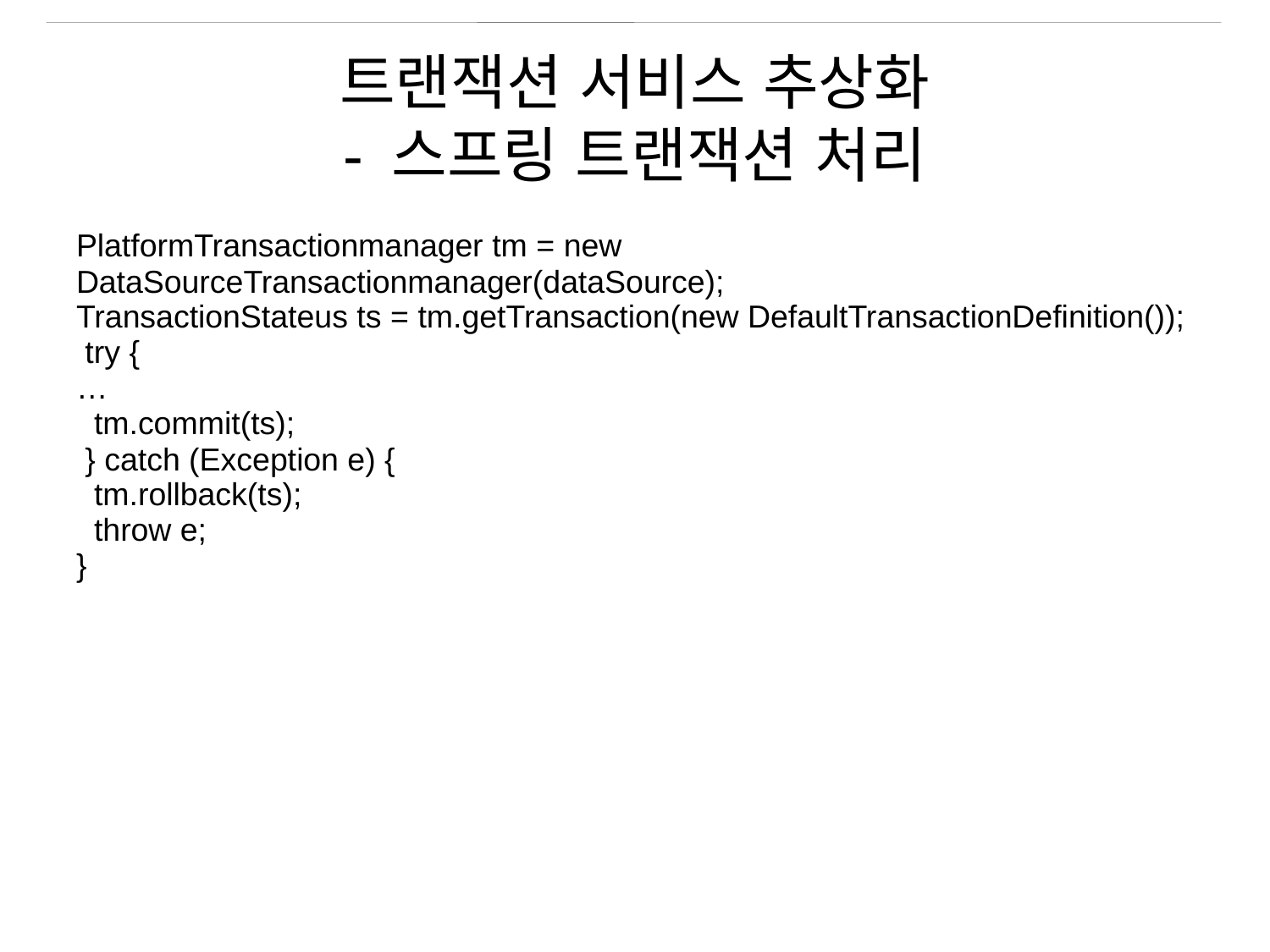

# 트랜잭션 서비스 추상화 - 스프링 트랜잭션 처리
| PlatformTransactionmanager tm = new DataSourceTransactionmanager(dataSource); TransactionStateus ts = tm.getTransaction(new DefaultTransactionDefinition()); try { … tm.commit(ts); } catch (Exception e) { tm.rollback(ts); throw e; } |
| --- |